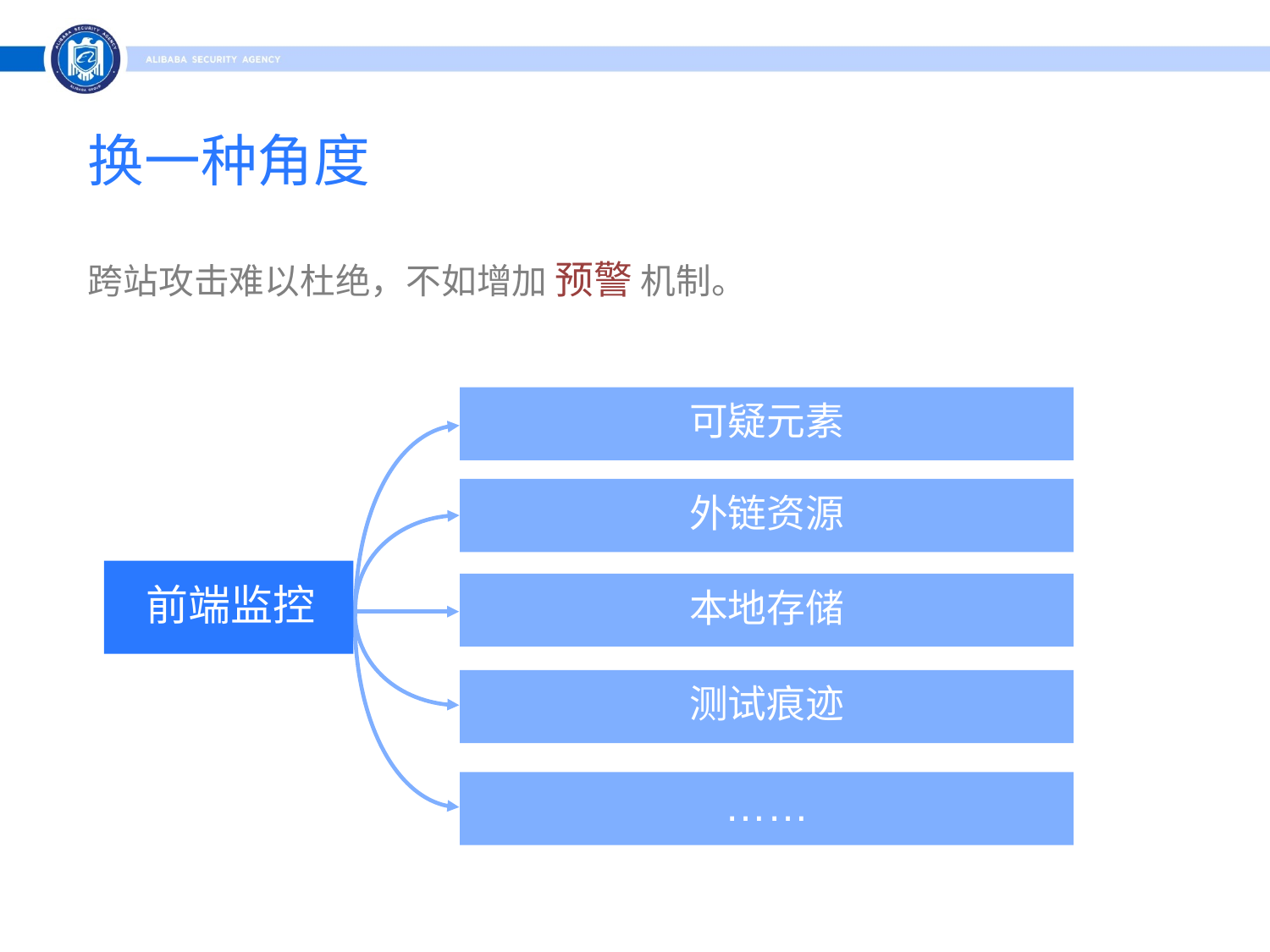

换一种角度
跨站攻击难以杜绝，不如增加 预警 机制。

可疑元素

外链资源

前端监控

本地存储

测试痕迹

……